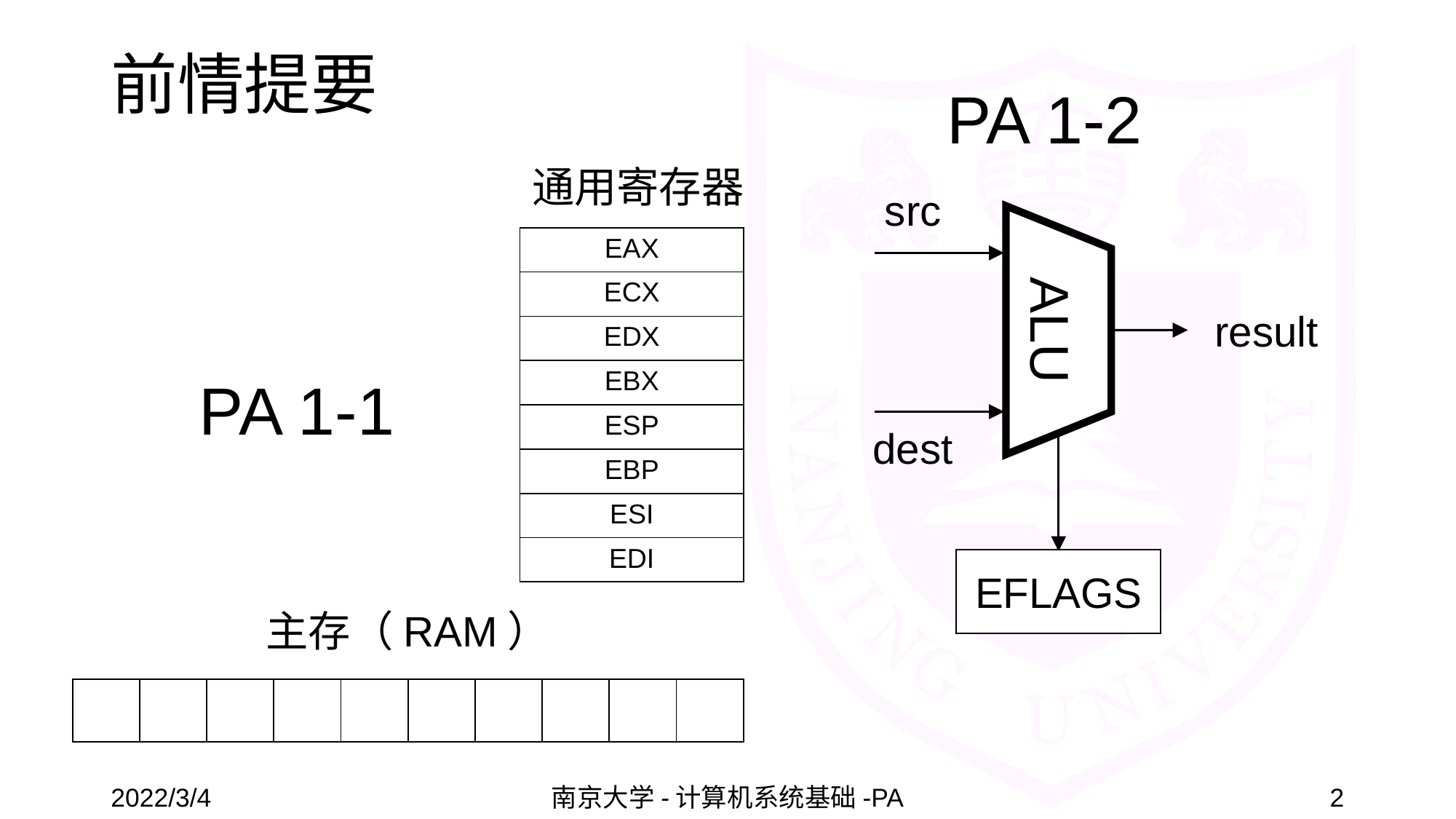

# 前情提要
PA 1-2
通用寄存器
src
| EAX |
| --- |
| ECX |
| EDX |
| EBX |
| ESP |
| EBP |
| ESI |
| EDI |
ALU
result
PA 1-1
dest
EFLAGS
主存（RAM）
|  |  |  |  |  |  |  |  |  |  |
| --- | --- | --- | --- | --- | --- | --- | --- | --- | --- |
2022/3/4
南京大学-计算机系统基础-PA
2